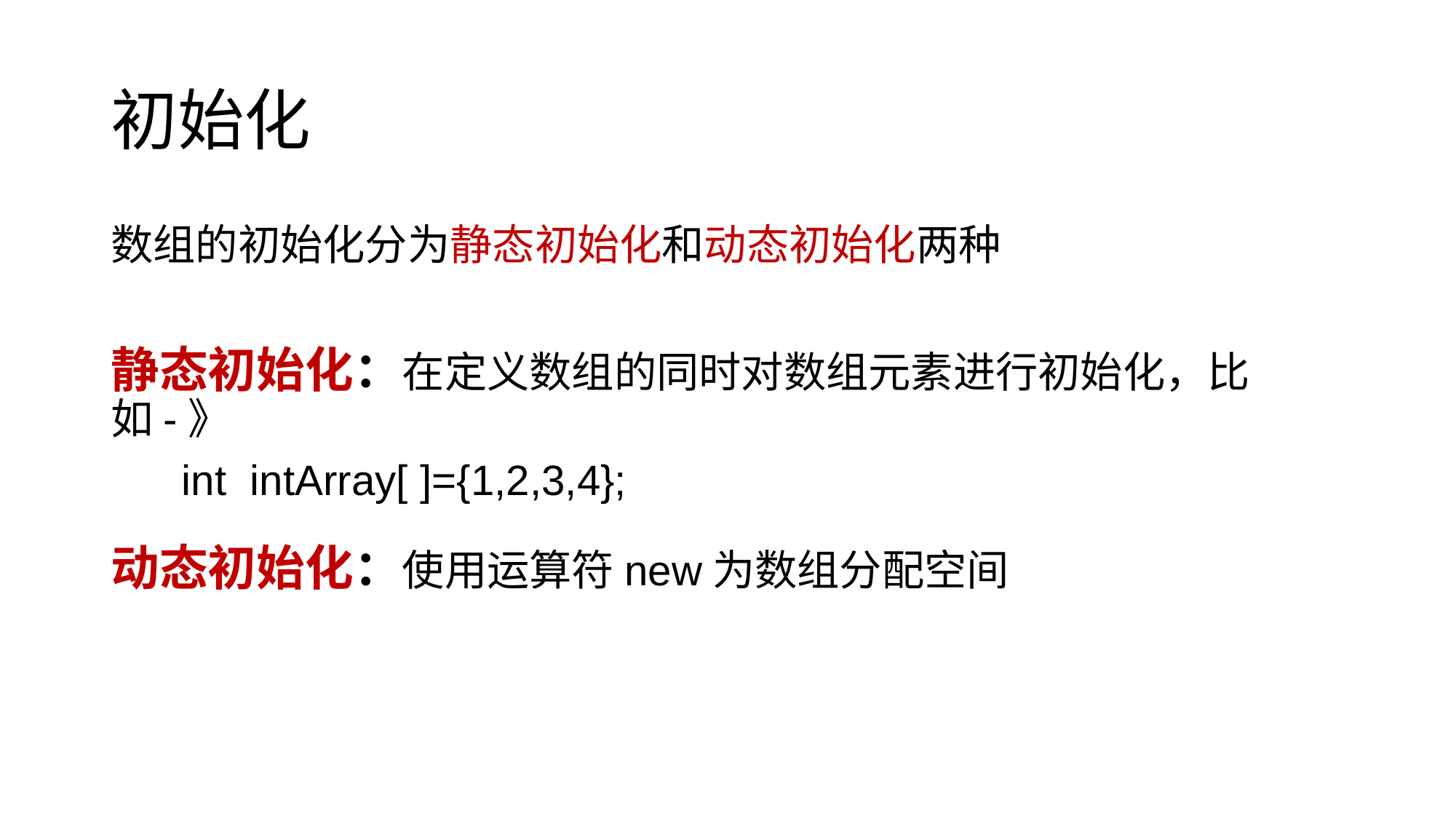

# 初始化
数组的初始化分为静态初始化和动态初始化两种

静态初始化：在定义数组的同时对数组元素进行初始化，比如-》
      int  intArray[ ]={1,2,3,4};
动态初始化：使用运算符new为数组分配空间